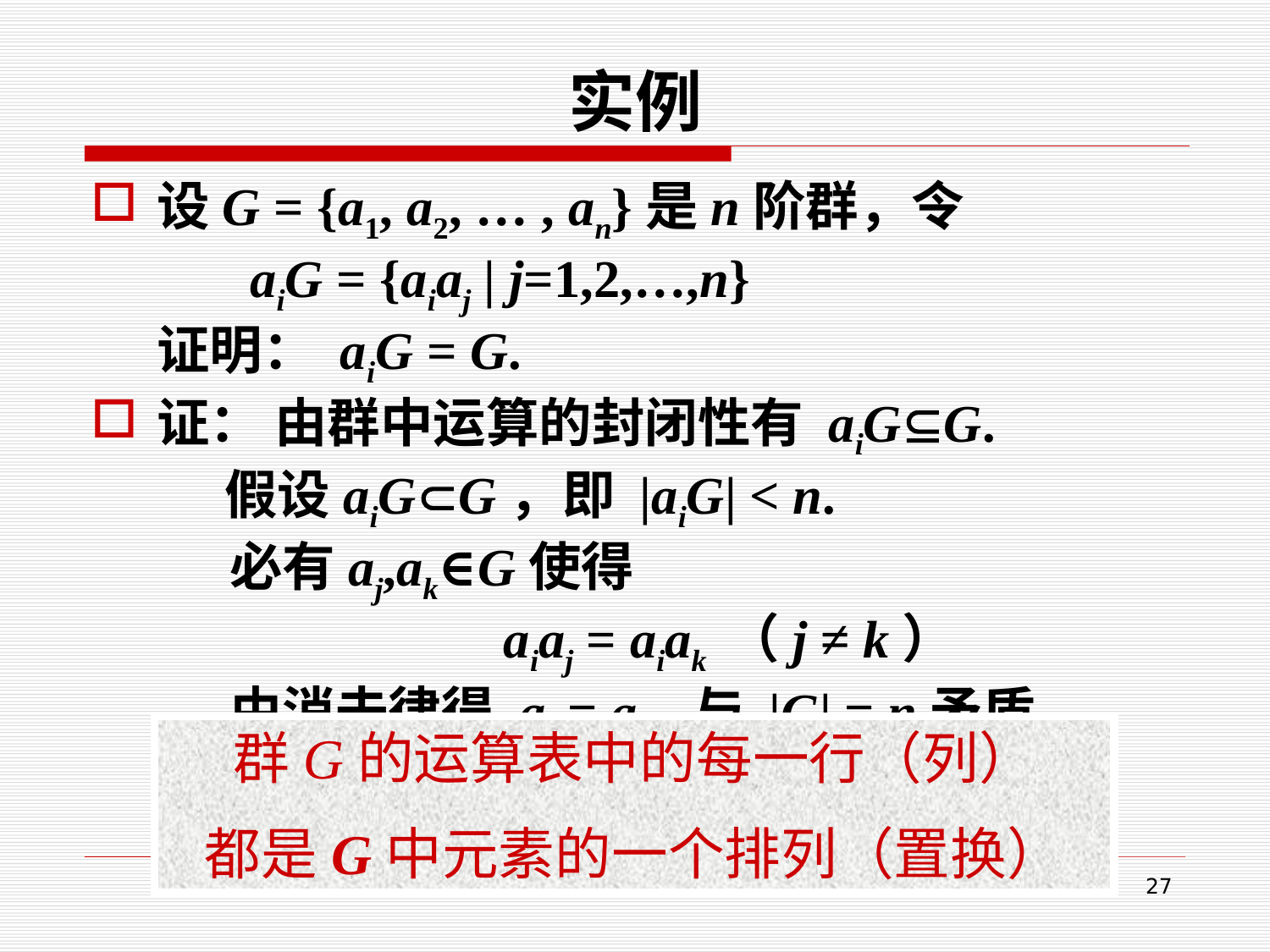

实例
设G = {a1, a2, … , an}是n阶群，令
       aiG = {aiaj | j=1,2,…,n}
证明： aiG = G.
证： 由群中运算的封闭性有 aiG⊆G.
          假设aiG⊂G，即 |aiG| < n.
     必有aj,ak∈G使得
                          aiaj = aiak （j ≠ k）
     由消去律得 aj = ak, 与 |G| = n矛盾.
群G的运算表中的每一行（列）
都是G中元素的一个排列（置换）
27